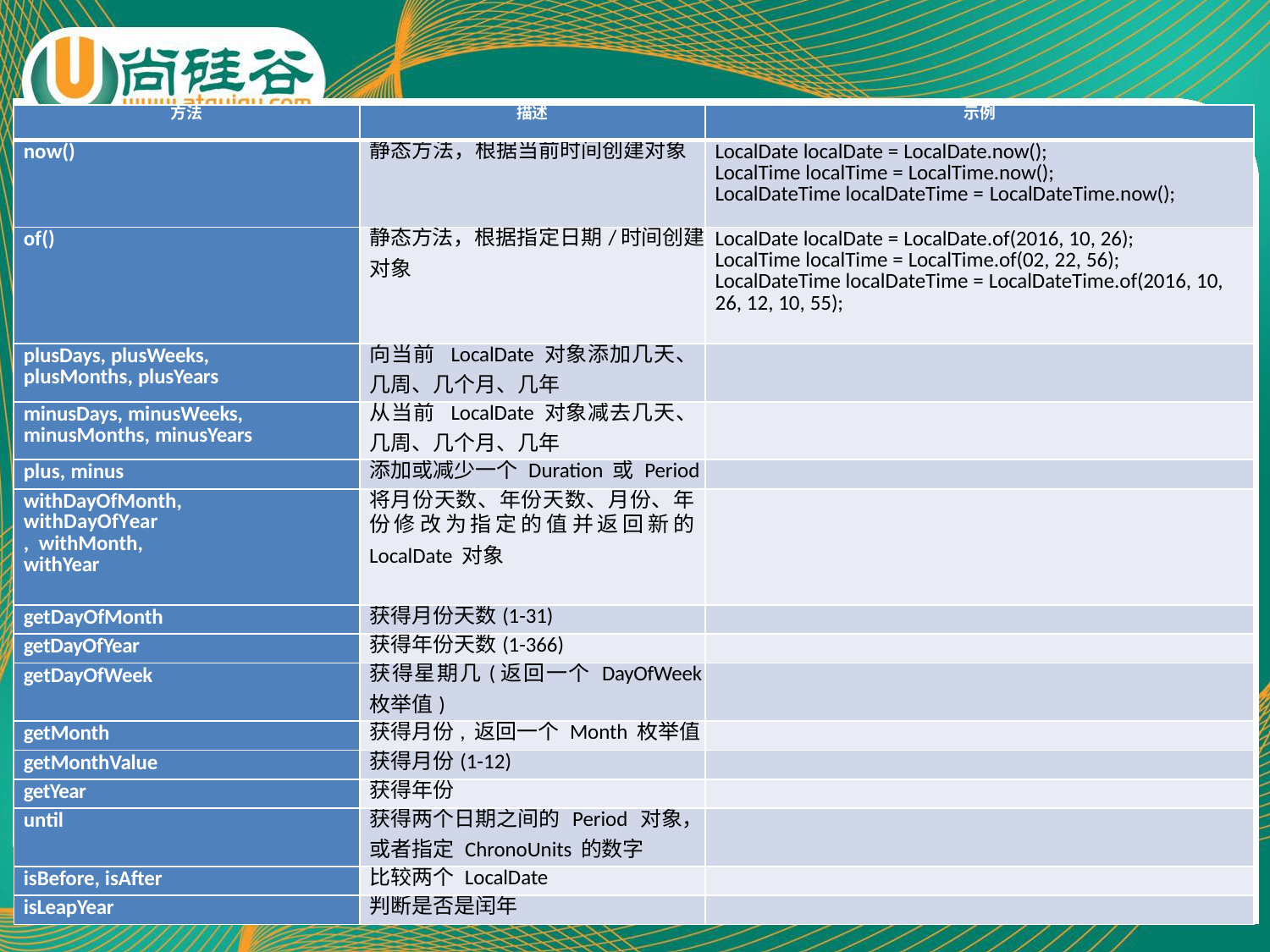

| 方法 | 描述 | 示例 |
| --- | --- | --- |
| now() | 静态方法，根据当前时间创建对象 | LocalDate localDate = LocalDate.now(); LocalTime localTime = LocalTime.now(); LocalDateTime localDateTime = LocalDateTime.now(); |
| of() | 静态方法，根据指定日期/时间创建 对象 | LocalDate localDate = LocalDate.of(2016, 10, 26); LocalTime localTime = LocalTime.of(02, 22, 56); LocalDateTime localDateTime = LocalDateTime.of(2016, 10, 26, 12, 10, 55); |
| plusDays, plusWeeks, plusMonths, plusYears | 向当前 LocalDate 对象添加几天、 几周、几个月、几年 |  |
| minusDays, minusWeeks, minusMonths, minusYears | 从当前 LocalDate 对象减去几天、 几周、几个月、几年 |  |
| plus, minus | 添加或减少一个Duration 或Period |  |
| withDayOfMonth, withDayOfYear, withMonth, withYear | 将月份天数、年份天数、月份、年 份修改为指定的值并返回新的 LocalDate 对象 |  |
| getDayOfMonth | 获得月份天数(1-31) |  |
| getDayOfYear | 获得年份天数(1-366) |  |
| getDayOfWeek | 获得星期几(返回一个 DayOfWeek 枚举值) |  |
| getMonth | 获得月份, 返回一个Month 枚举值 |  |
| getMonthValue | 获得月份(1-12) |  |
| getYear | 获得年份 |  |
| until | 获得两个日期之间的 Period 对象， 或者指定ChronoUnits 的数字 |  |
| isBefore, isAfter | 比较两个 LocalDate |  |
| isLeapYear | 判断是否是闰年 |  |